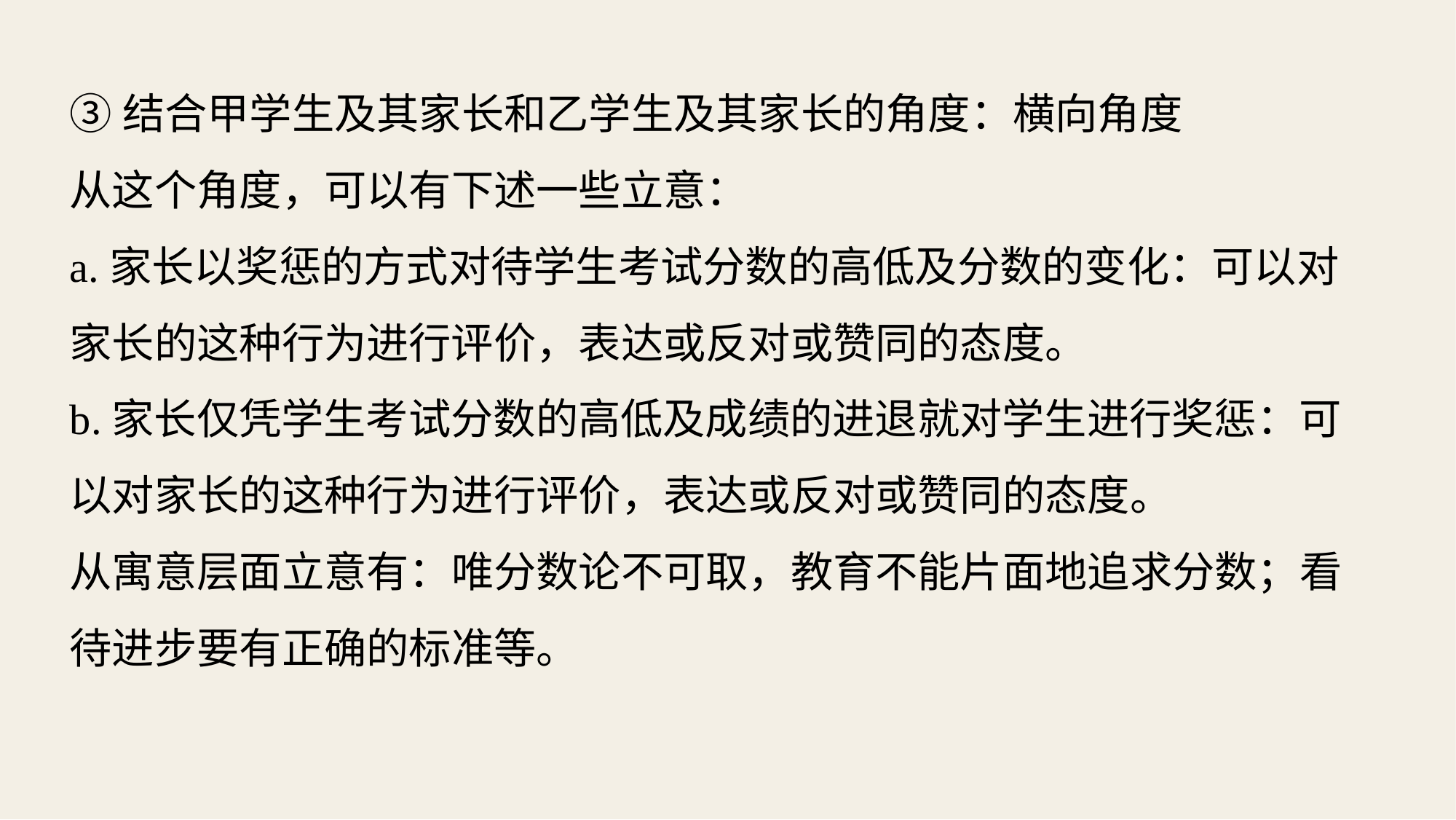

③结合甲学生及其家长和乙学生及其家长的角度：横向角度
从这个角度，可以有下述一些立意：
a.家长以奖惩的方式对待学生考试分数的高低及分数的变化：可以对家长的这种行为进行评价，表达或反对或赞同的态度。
b.家长仅凭学生考试分数的高低及成绩的进退就对学生进行奖惩：可以对家长的这种行为进行评价，表达或反对或赞同的态度。
从寓意层面立意有：唯分数论不可取，教育不能片面地追求分数；看待进步要有正确的标准等。